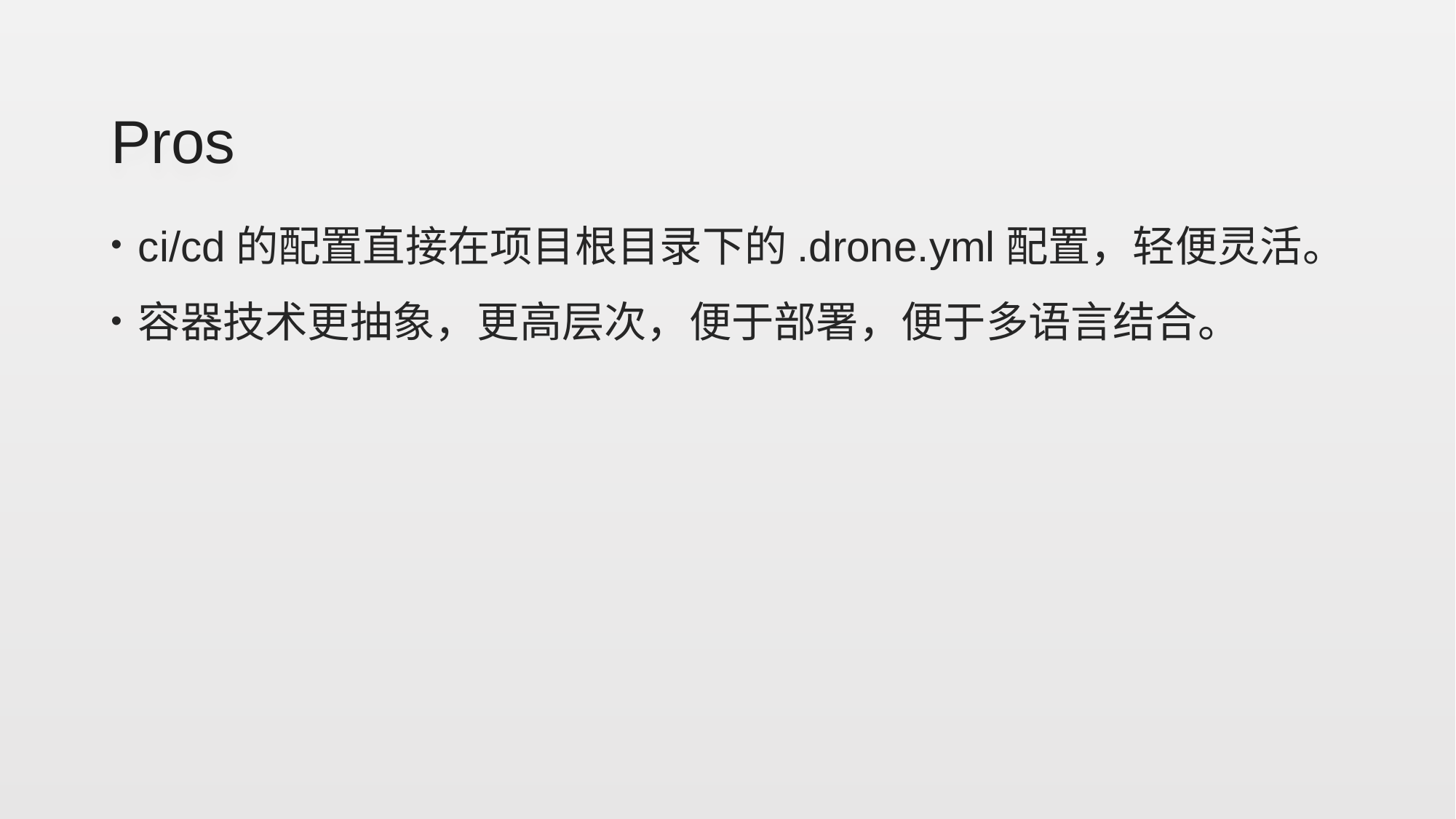

# Pros
ci/cd的配置直接在项目根目录下的.drone.yml配置，轻便灵活。
容器技术更抽象，更高层次，便于部署，便于多语言结合。